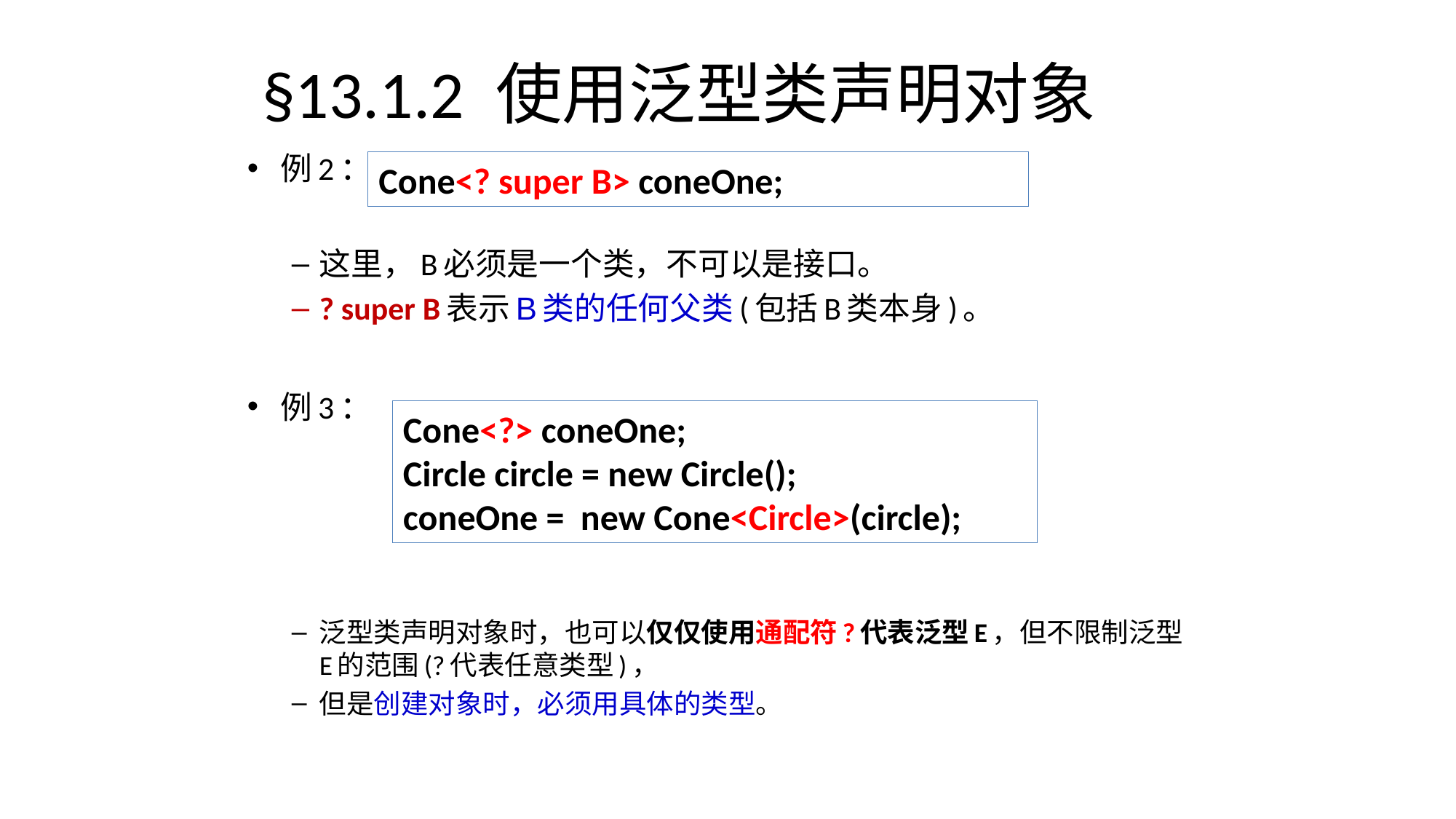

# §13.1.2 使用泛型类声明对象
例2：

这里，B必须是一个类，不可以是接口。
? super B表示B类的任何父类(包括B类本身)。

例3：

泛型类声明对象时，也可以仅仅使用通配符?代表泛型E，但不限制泛型E的范围(?代表任意类型)，
但是创建对象时，必须用具体的类型。

Cone<? super B> coneOne;
Cone<?> coneOne;
Circle circle = new Circle();
coneOne =  new Cone<Circle>(circle);
12